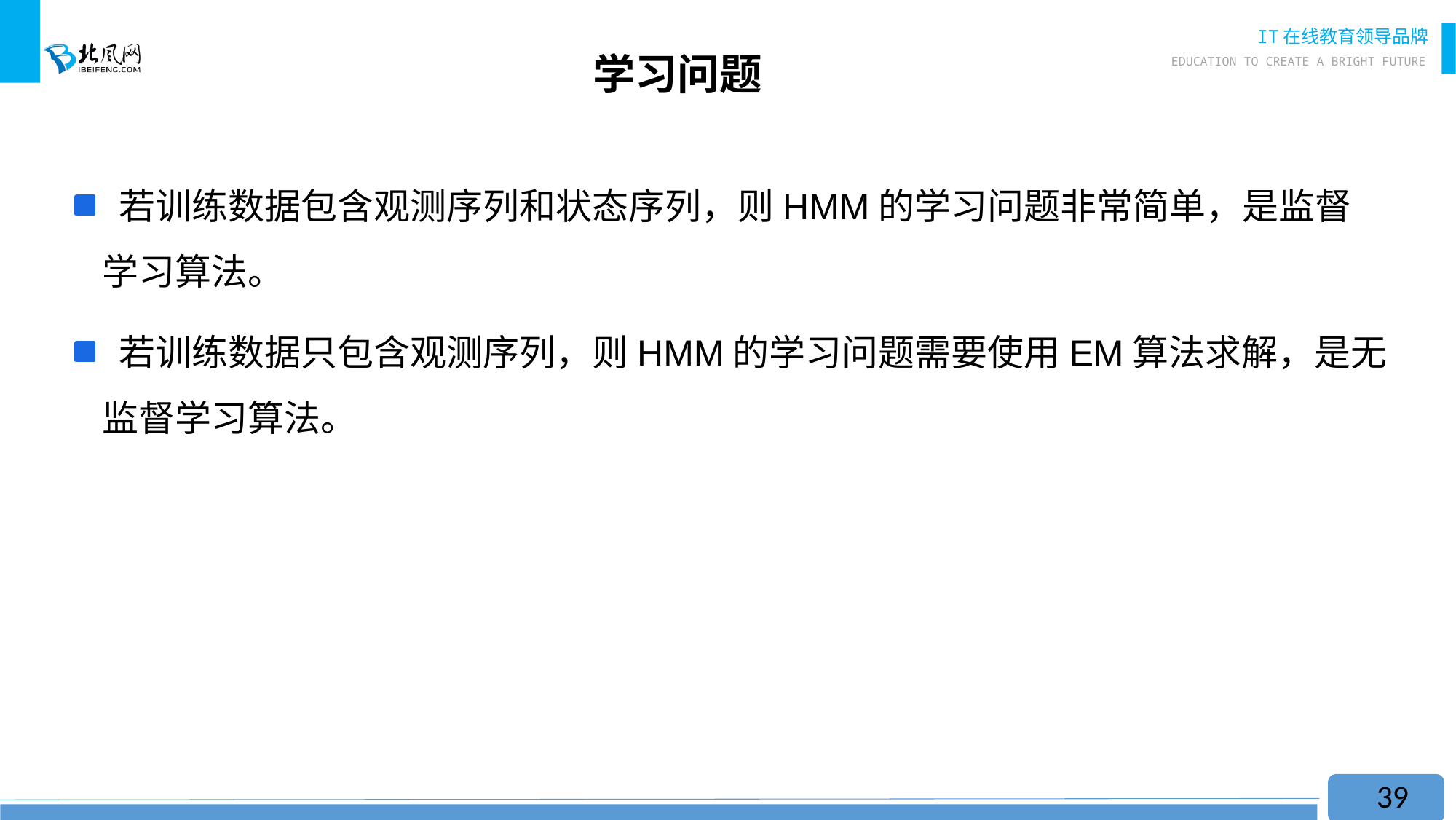

# 学习问题
 若训练数据包含观测序列和状态序列，则HMM的学习问题非常简单，是监督学习算法。
 若训练数据只包含观测序列，则HMM的学习问题需要使用EM算法求解，是无监督学习算法。